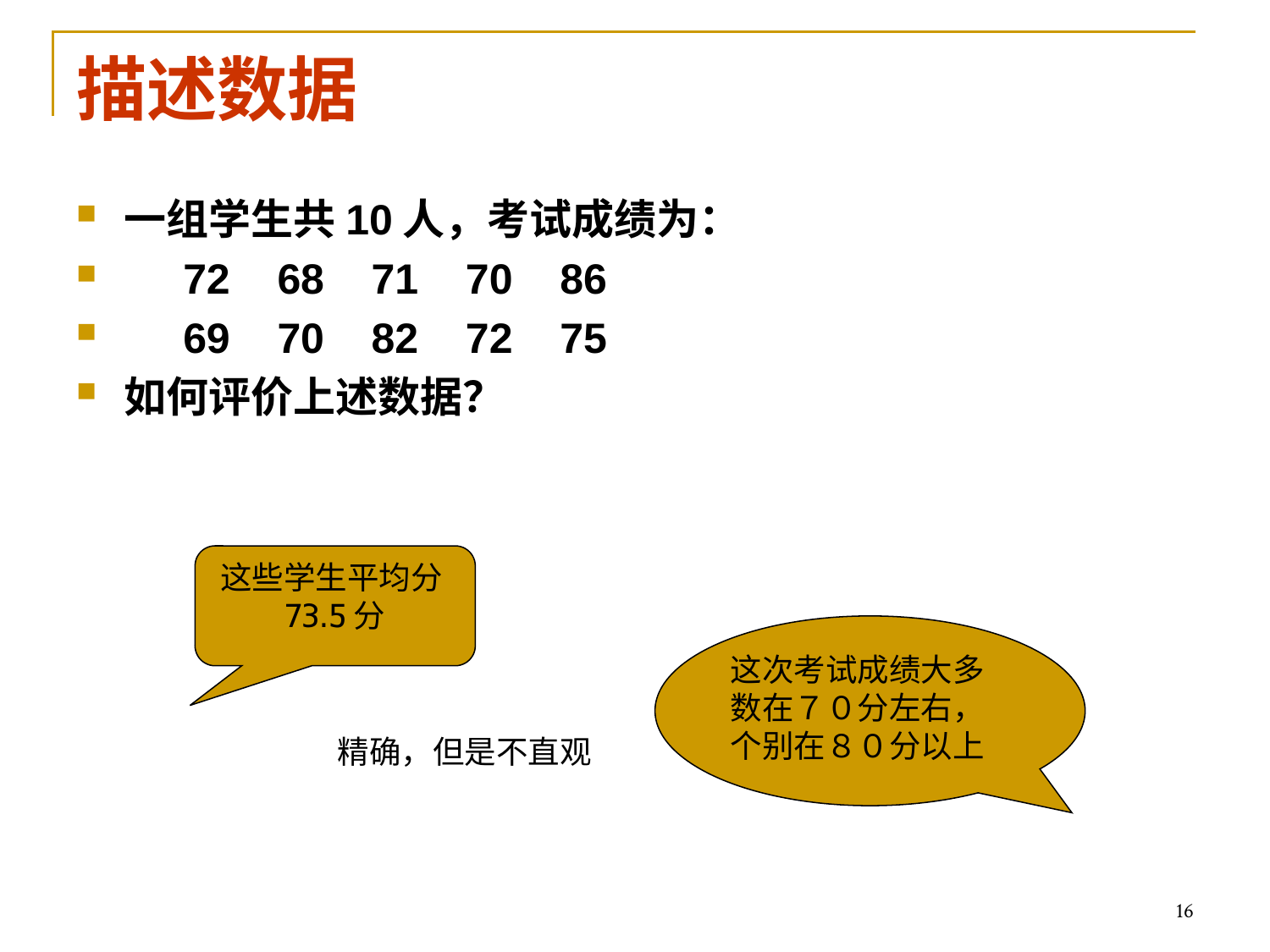

# 描述数据
一组学生共10人，考试成绩为：
     72    68    71    70    86
     69    70    82    72    75
如何评价上述数据？

这些学生平均分73.5分
这次考试成绩大多数在７０分左右，个别在８０分以上

精确，但是不直观
16